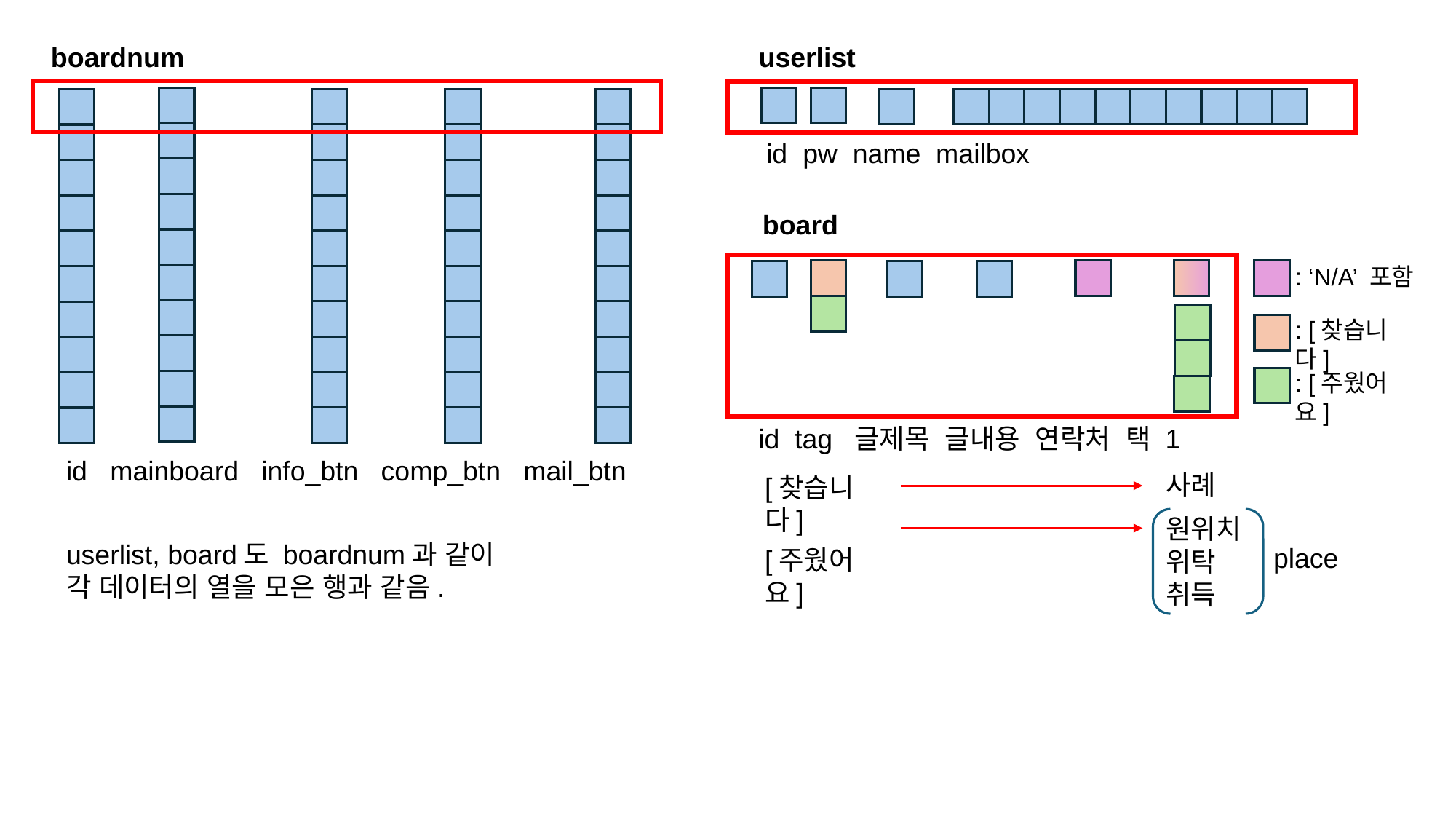

boardnum

id   mainboard   info_btn   comp_btn   mail_btn

userlist

id  pw  name  mailbox
board

: ‘N/A’ 포함

: [찾습니다]

: [주웠어요]

id  tag  글제목  글내용  연락처  택 1
사례
[찾습니다]

[주웠어요]
원위치
위탁
취득

userlist, board도 boardnum과 같이
각 데이터의 열을 모은 행과 같음.
place